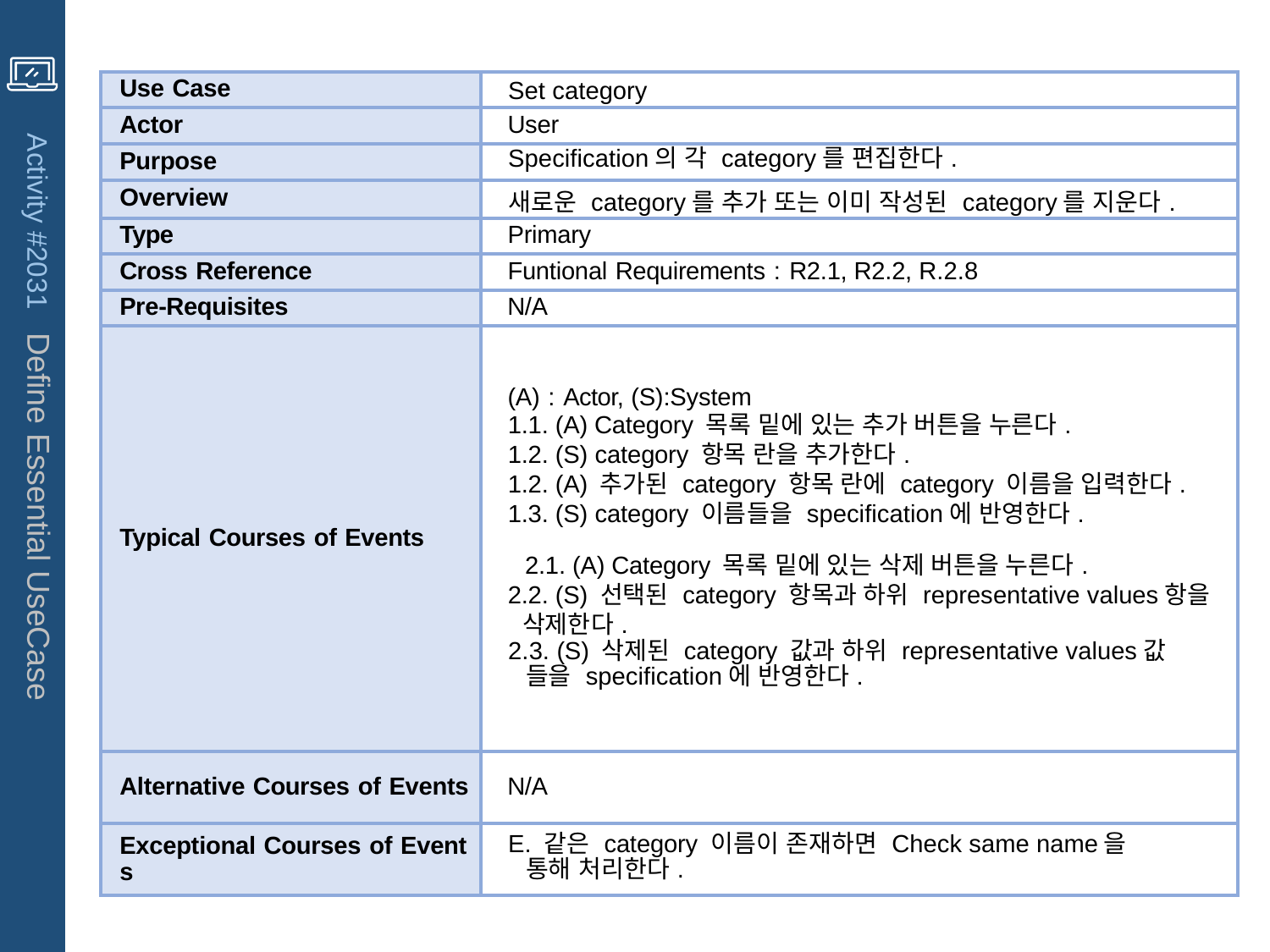

| Use Case | Set category |
| --- | --- |
| Actor | User |
| Purpose | Specification의 각 category를 편집한다. |
| Overview | 새로운 category를 추가 또는 이미 작성된 category를 지운다. |
| Type | Primary |
| Cross Reference | Funtional Requirements : R2.1, R2.2, R.2.8 |
| Pre-Requisites | N/A |
| Typical Courses of Events | (A) : Actor, (S):System 1.1. (A) Category 목록 밑에 있는 추가 버튼을 누른다. 1.2. (S) category 항목 란을 추가한다. 1.2. (A) 추가된 category 항목 란에 category 이름을 입력한다. 1.3. (S) category 이름들을 specification에 반영한다.   2.1. (A) Category 목록 밑에 있는 삭제 버튼을 누른다. 2.2. (S) 선택된 category 항목과 하위 representative values항을 삭제한다. 2.3. (S) 삭제된 category 값과 하위 representative values값 들을 specification에 반영한다. |
| Alternative Courses of Events | N/A |
| Exceptional Courses of Events | E. 같은 category 이름이 존재하면 Check same name을 통해 처리한다. |
Activity #2031   Define Essential UseCase